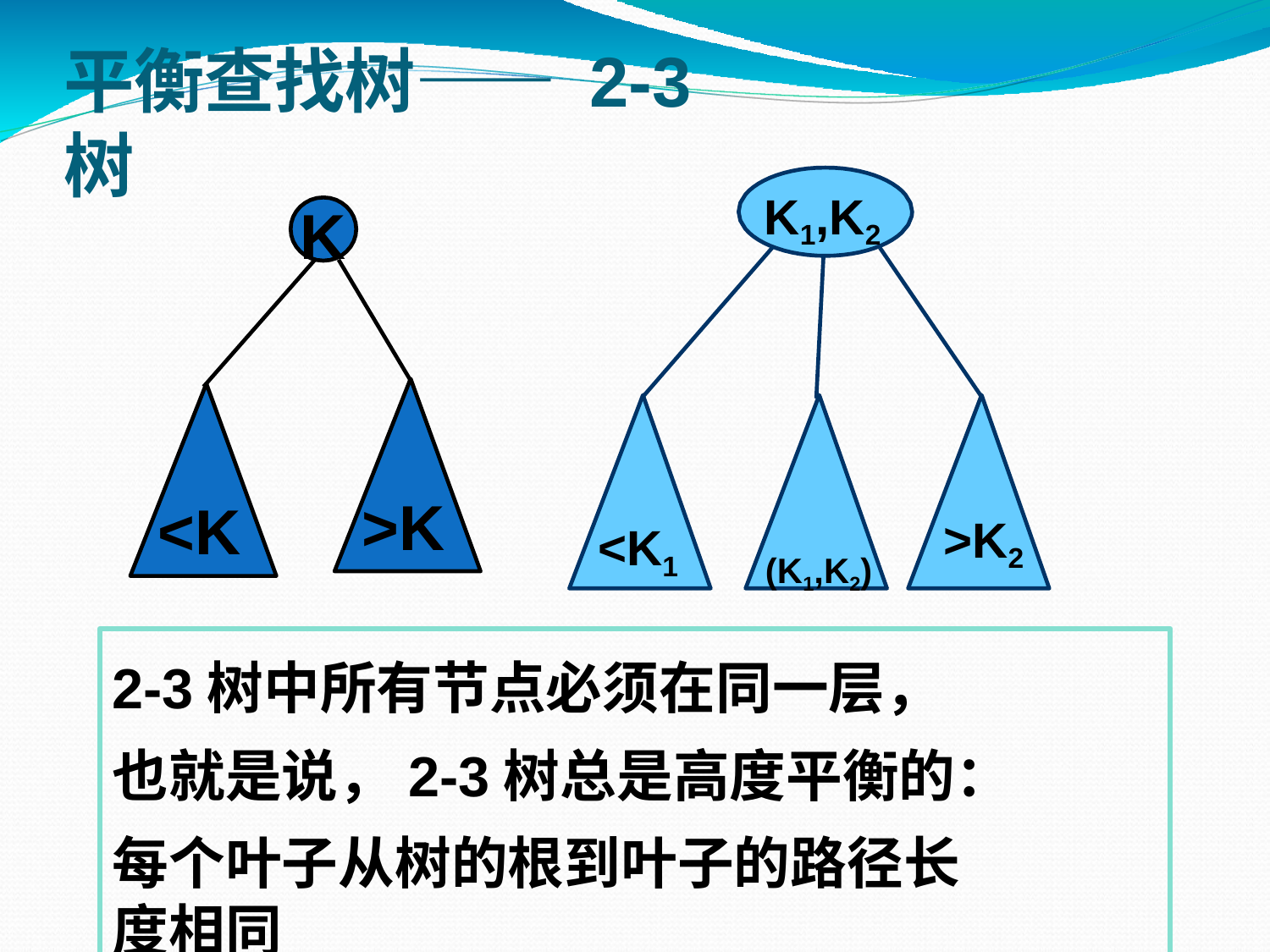

# 平衡查找树—— 2-3树

K1,K2
K

>K
<K
>K2
<K1
(K1,K2)
2-3树中所有节点必须在同一层，  也就是说，2-3树总是高度平衡的：
每个叶子从树的根到叶子的路径长度相同